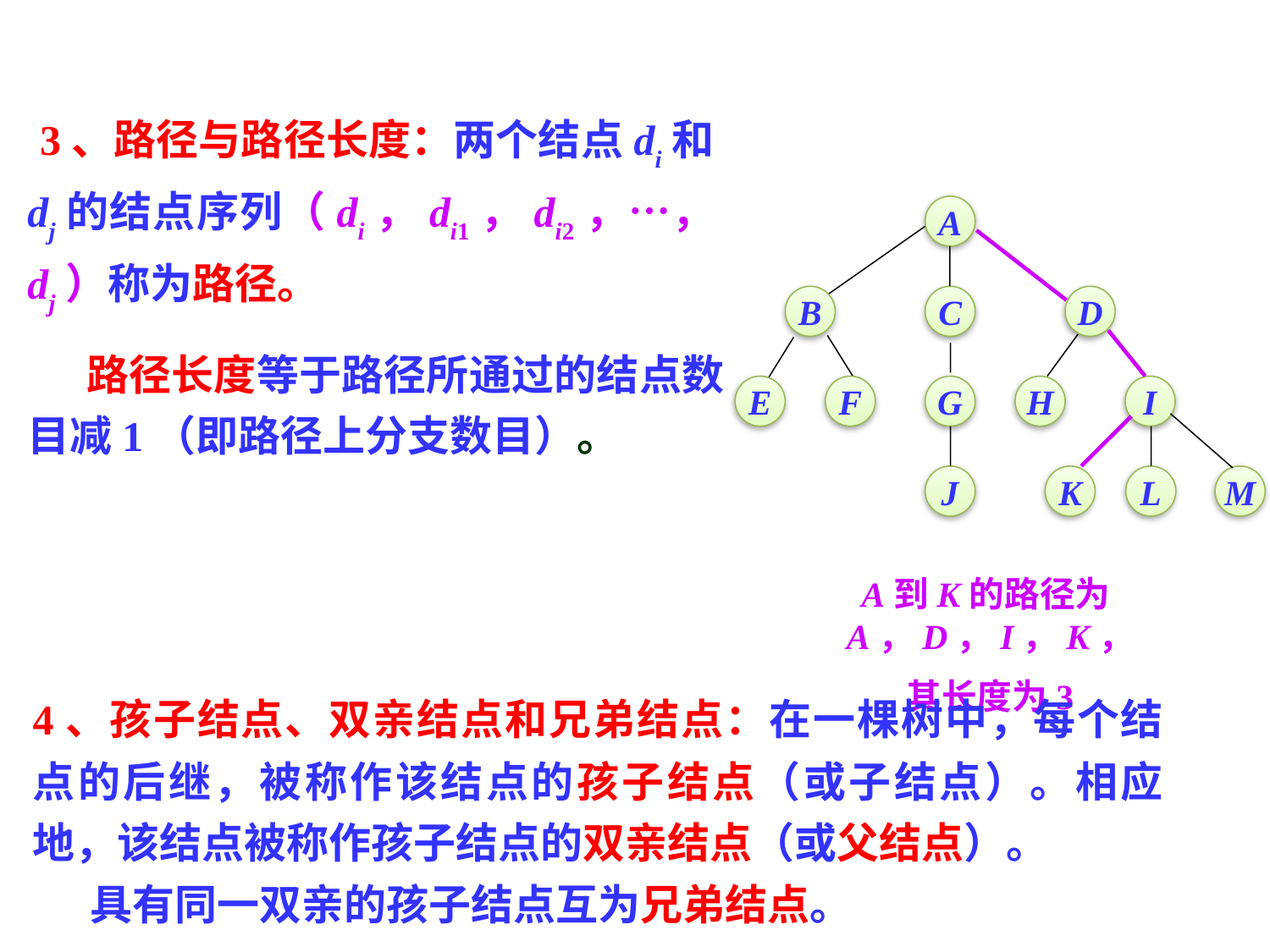

3、路径与路径长度：两个结点di和dj的结点序列（di，di1，di2，…，dj）称为路径。
     路径长度等于路径所通过的结点数目减1（即路径上分支数目）。
A

B
C
D

E
F
G
H
I

J
K
L
M
A到K的路径为A，D，I，K，
其长度为3
4、孩子结点、双亲结点和兄弟结点：在一棵树中，每个结点的后继，被称作该结点的孩子结点（或子结点）。相应地，该结点被称作孩子结点的双亲结点（或父结点）。
     具有同一双亲的孩子结点互为兄弟结点。